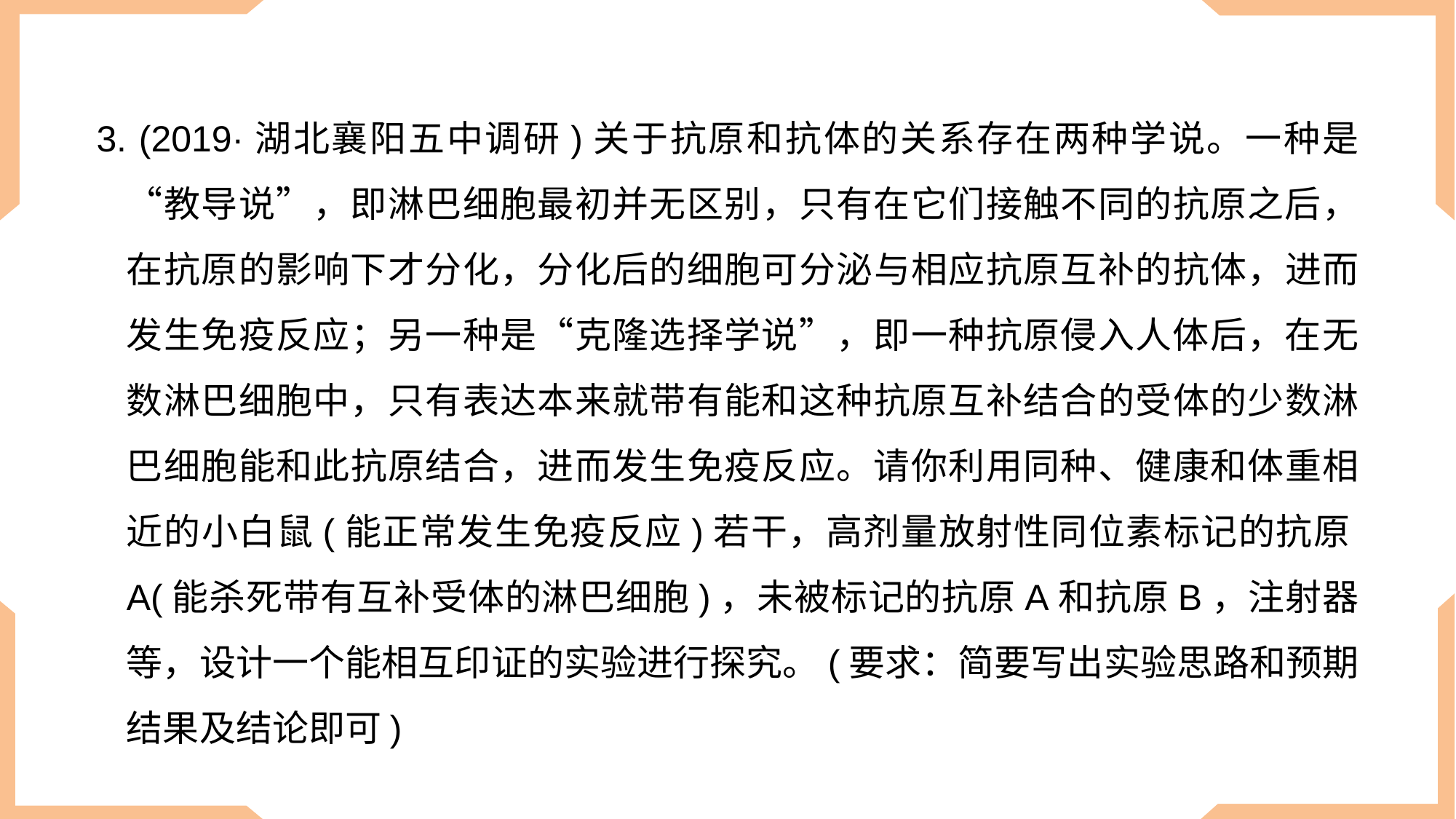

3. (2019·湖北襄阳五中调研)关于抗原和抗体的关系存在两种学说。一种是“教导说”，即淋巴细胞最初并无区别，只有在它们接触不同的抗原之后，在抗原的影响下才分化，分化后的细胞可分泌与相应抗原互补的抗体，进而发生免疫反应；另一种是“克隆选择学说”，即一种抗原侵入人体后，在无数淋巴细胞中，只有表达本来就带有能和这种抗原互补结合的受体的少数淋巴细胞能和此抗原结合，进而发生免疫反应。请你利用同种、健康和体重相近的小白鼠(能正常发生免疫反应)若干，高剂量放射性同位素标记的抗原A(能杀死带有互补受体的淋巴细胞)，未被标记的抗原A和抗原B，注射器等，设计一个能相互印证的实验进行探究。(要求：简要写出实验思路和预期结果及结论即可)